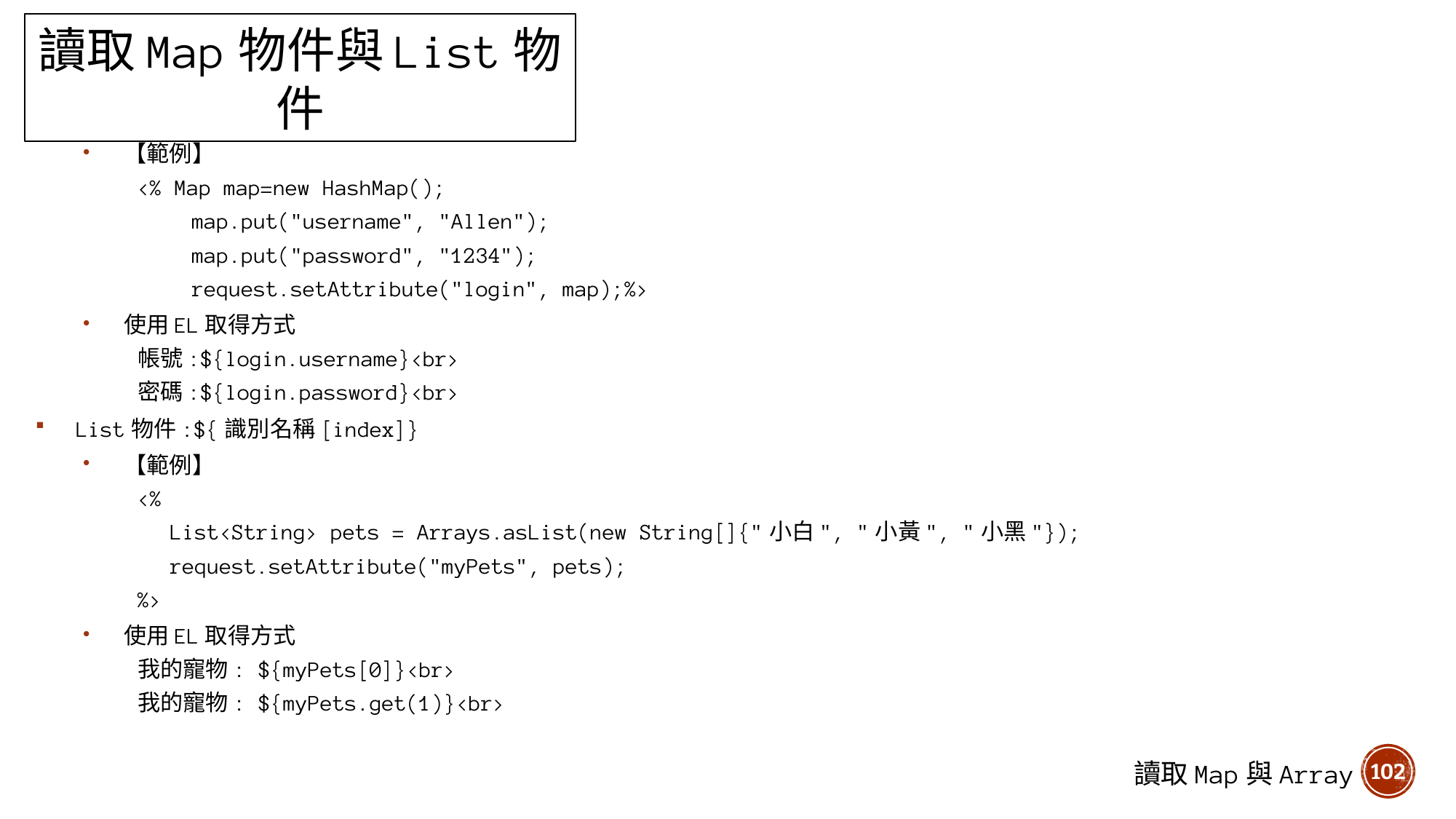

讀取Map物件與List物件
Map物件:${識別名稱.key}
【範例】
<% Map map=new HashMap();
map.put("username", "Allen");
map.put("password", "1234");
request.setAttribute("login", map);%>
使用EL取得方式
帳號:${login.username}<br>
密碼:${login.password}<br>
List物件:${識別名稱[index]}
【範例】
<%
List<String> pets = Arrays.asList(new String[]{"小白", "小黃", "小黑"});
request.setAttribute("myPets", pets);
%>
使用EL取得方式
我的寵物: ${myPets[0]}<br>
我的寵物: ${myPets.get(1)}<br>
102
讀取Map與Array